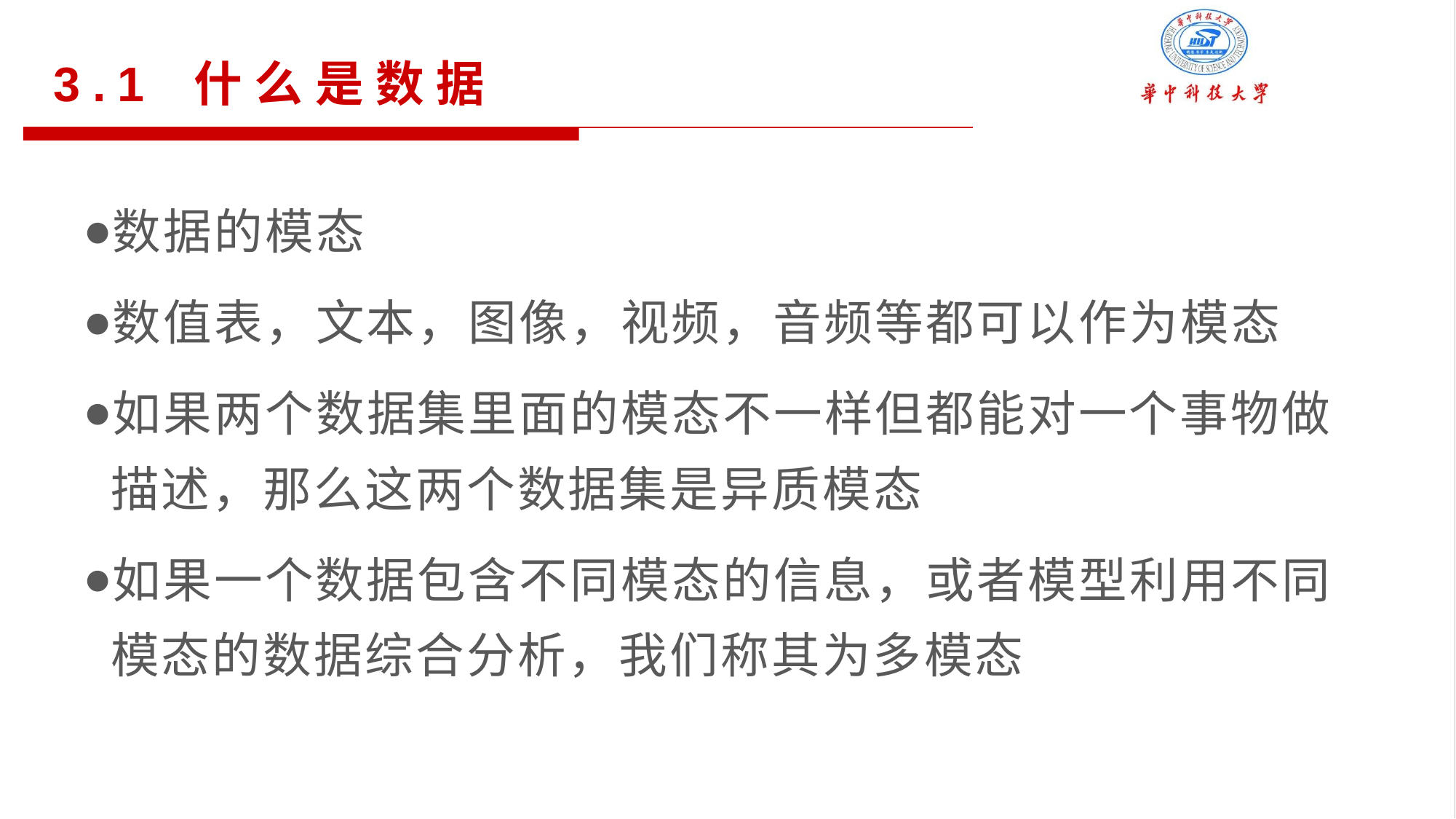

3.1 什么是数据

数据的模态
数值表，文本，图像，视频，音频等都可以作为模态
如果两个数据集里面的模态不一样但都能对一个事物做描述，那么这两个数据集是异质模态
如果一个数据包含不同模态的信息，或者模型利用不同模态的数据综合分析，我们称其为多模态